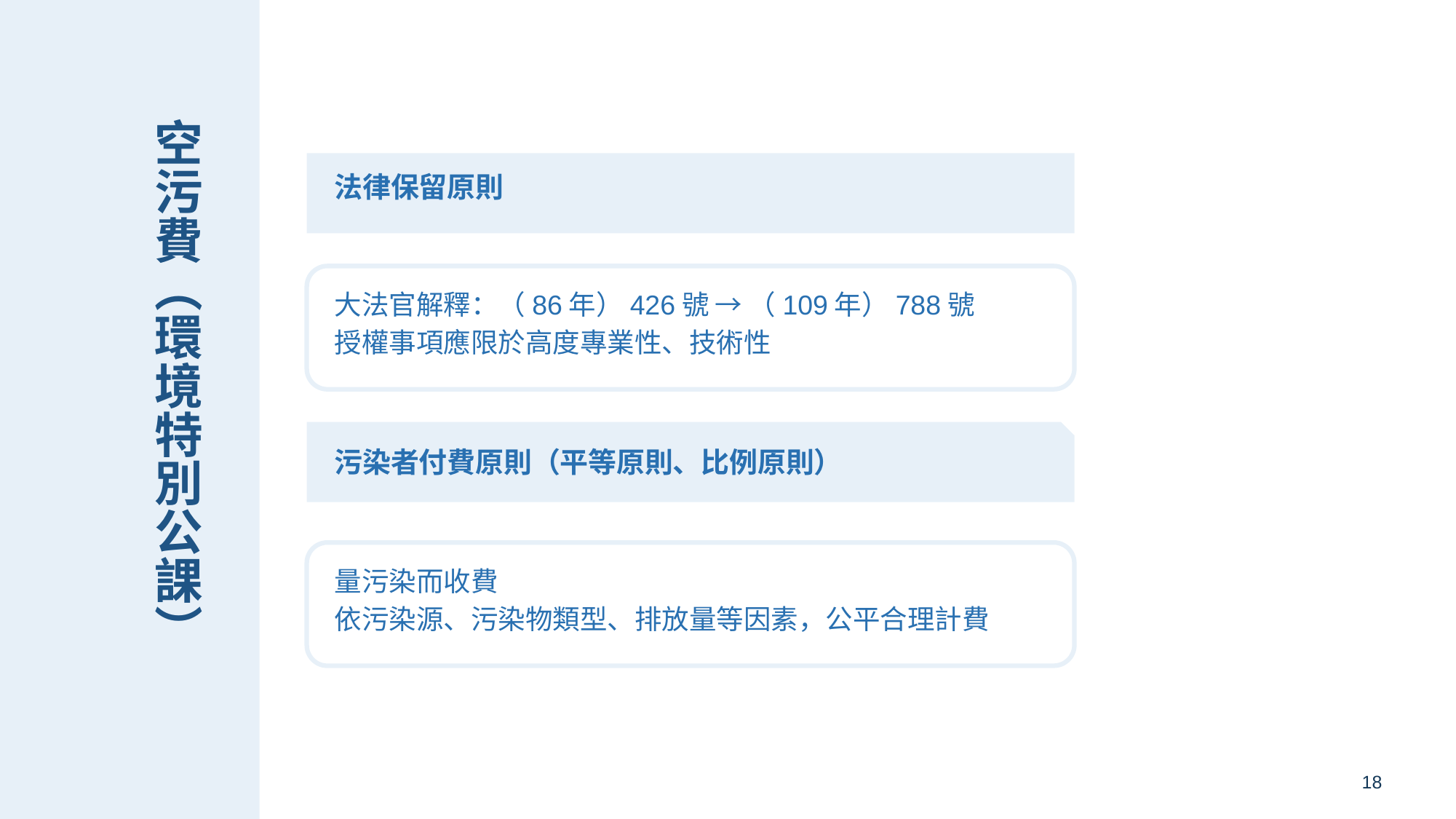

空污費（環境特別公課）
法律保留原則
大法官解釋：（86年）426號 → （109年）788號
授權事項應限於高度專業性、技術性
污染者付費原則（平等原則、比例原則）
量污染而收費
依污染源、污染物類型、排放量等因素，公平合理計費